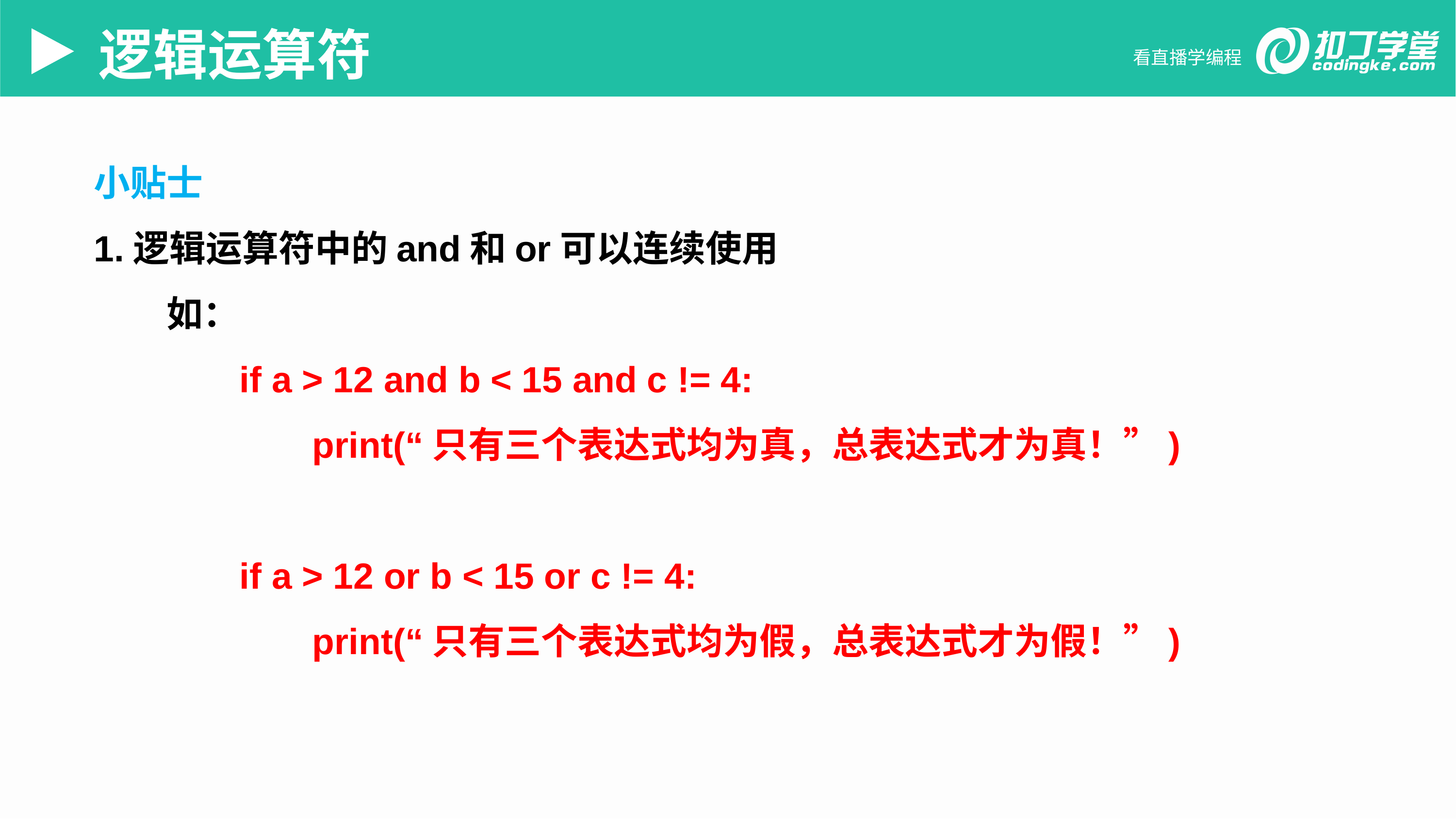

逻辑运算符
小贴士
1.逻辑运算符中的and和or可以连续使用
	如：
		if a > 12 and b < 15 and c != 4:
			print(“只有三个表达式均为真，总表达式才为真！”)

		if a > 12 or b < 15 or c != 4:
			print(“只有三个表达式均为假，总表达式才为假！”)